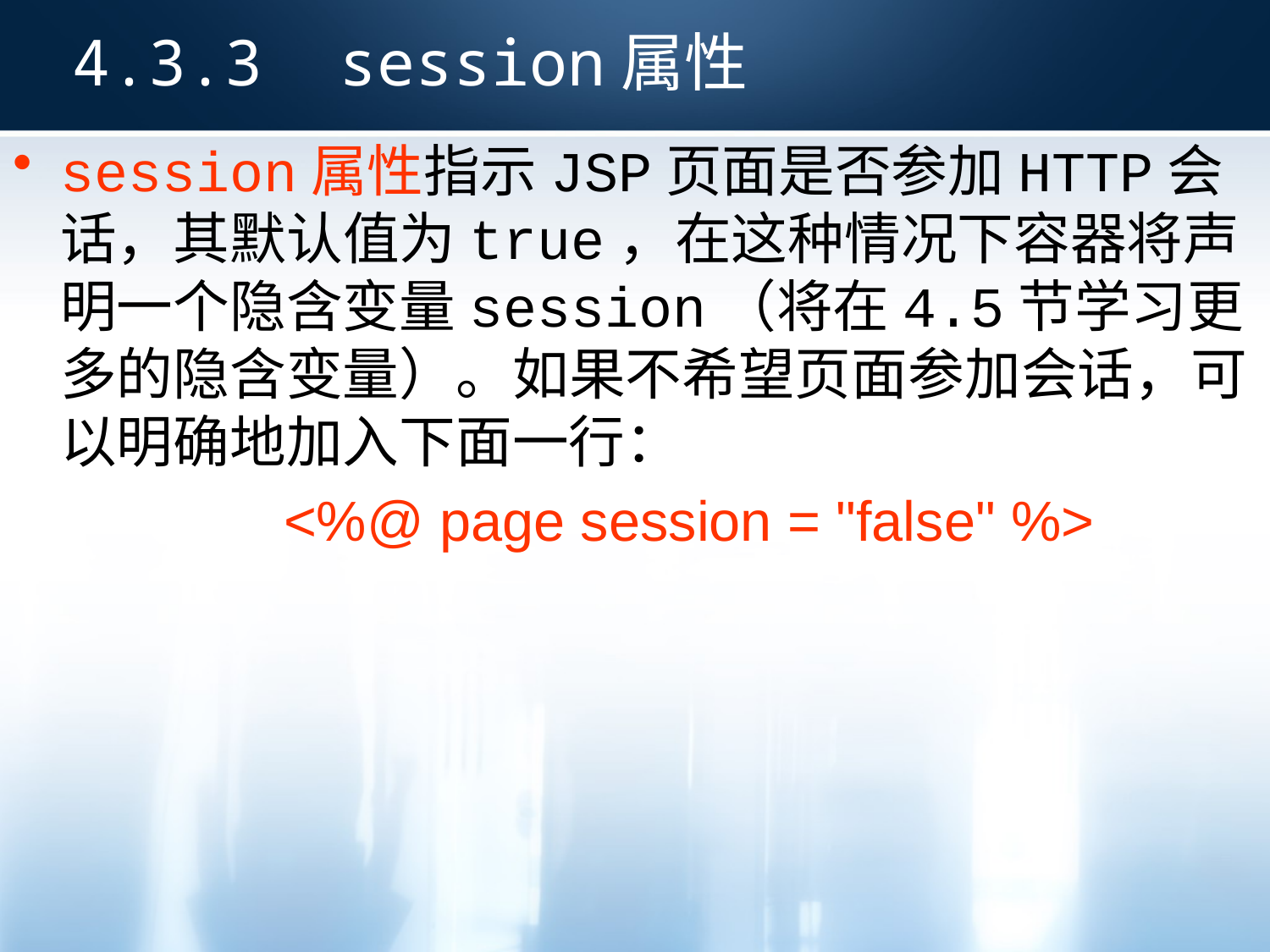

4.3.3  session属性
session属性指示JSP页面是否参加HTTP会话，其默认值为true，在这种情况下容器将声明一个隐含变量session（将在4.5节学习更多的隐含变量）。如果不希望页面参加会话，可以明确地加入下面一行：
        <%@ page session = "false" %>